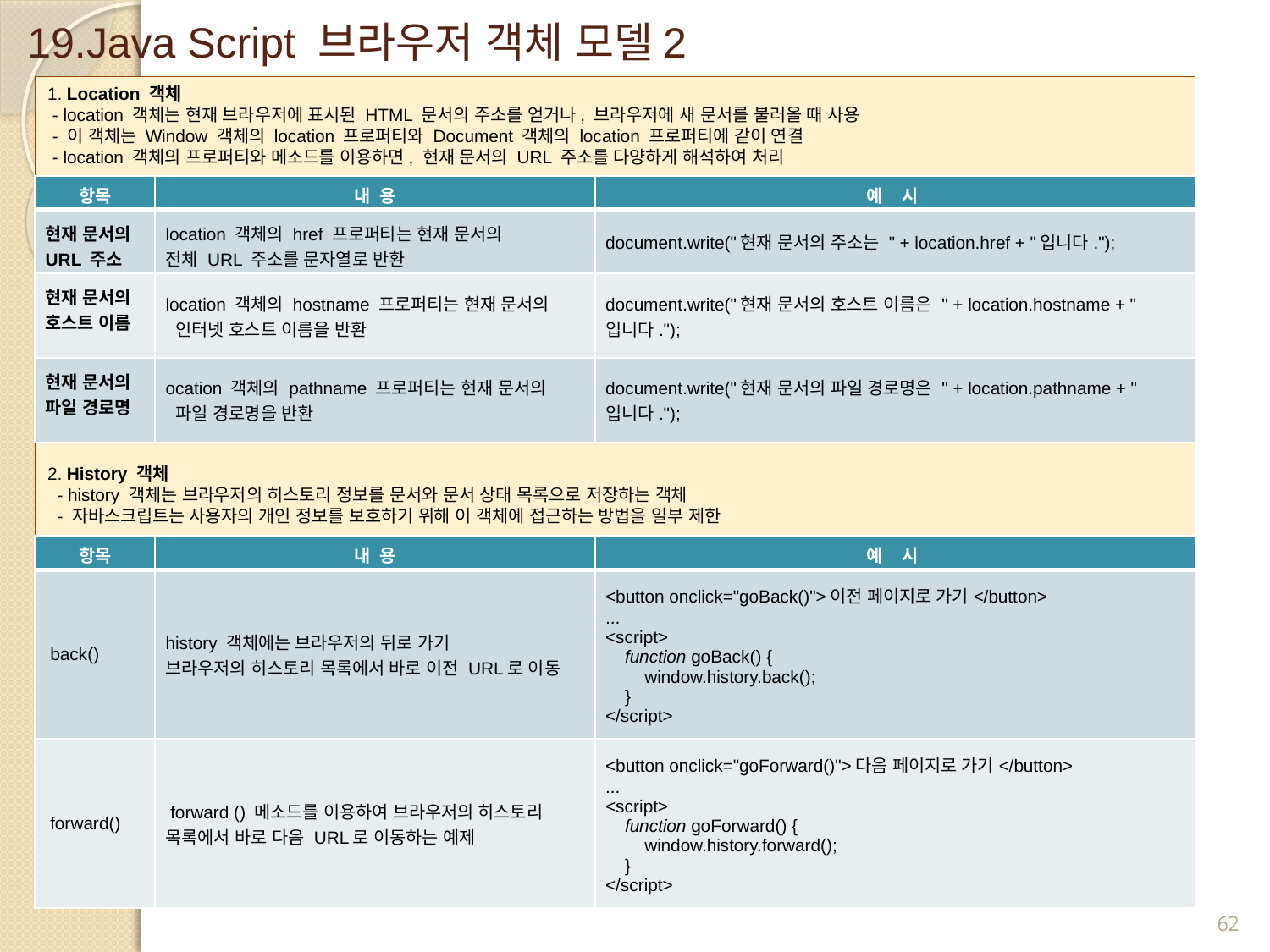

# 19.Java Script 브라우저 객체 모델2
1. Location 객체
 - location 객체는 현재 브라우저에 표시된 HTML 문서의 주소를 얻거나, 브라우저에 새 문서를 불러올 때 사용
 - 이 객체는 Window 객체의 location 프로퍼티와 Document 객체의 location 프로퍼티에 같이 연결
 - location 객체의 프로퍼티와 메소드를 이용하면, 현재 문서의 URL 주소를 다양하게 해석하여 처리

2. History 객체
  - history 객체는 브라우저의 히스토리 정보를 문서와 문서 상태 목록으로 저장하는 객체
  - 자바스크립트는 사용자의 개인 정보를 보호하기 위해 이 객체에 접근하는 방법을 일부 제한

| 항목 | 내 용 | 예 시 |
| --- | --- | --- |
| 현재 문서의 URL 주소 | location 객체의 href 프로퍼티는 현재 문서의 전체 URL 주소를 문자열로 반환 | document.write("현재 문서의 주소는 " + location.href + "입니다."); |
| 현재 문서의 호스트 이름 | location 객체의 hostname 프로퍼티는 현재 문서의 인터넷 호스트 이름을 반환 | document.write("현재 문서의 호스트 이름은 " + location.hostname + "입니다."); |
| 현재 문서의 파일 경로명 | ocation 객체의 pathname 프로퍼티는 현재 문서의 파일 경로명을 반환 | document.write("현재 문서의 파일 경로명은 " + location.pathname + "입니다."); |
| 항목 | 내 용 | 예 시 |
| --- | --- | --- |
| back() | history 객체에는 브라우저의 뒤로 가기 브라우저의 히스토리 목록에서 바로 이전 URL로 이동 | <button onclick="goBack()">이전 페이지로 가기</button> ... <script>     function goBack() {         window.history.back();     } </script> |
| forward() | forward () 메소드를 이용하여 브라우저의 히스토리 목록에서 바로 다음 URL로 이동하는 예제 | <button onclick="goForward()">다음 페이지로 가기</button> ... <script>     function goForward() {         window.history.forward();     } </script> |
62